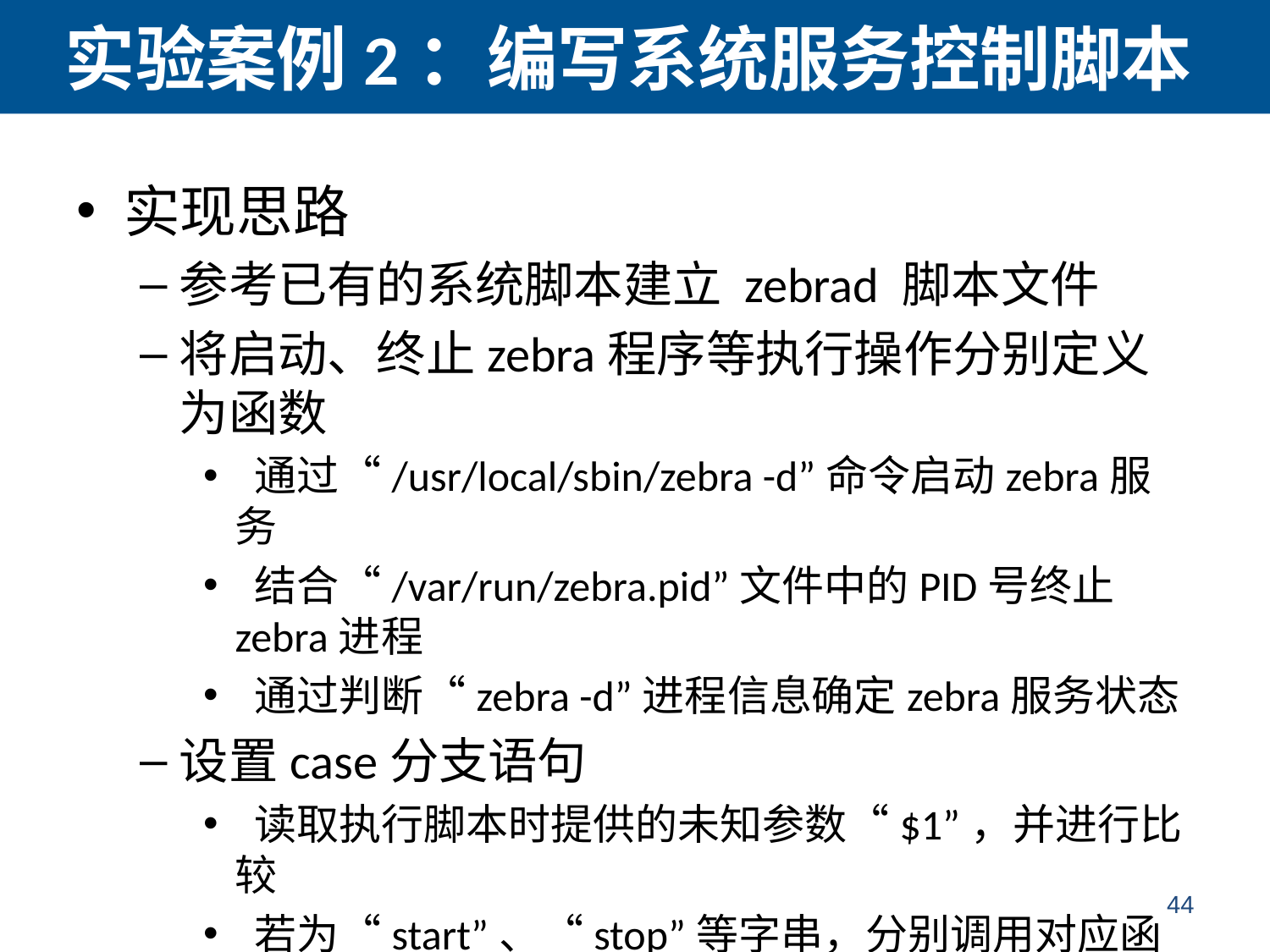

# 实验案例2：编写系统服务控制脚本
实现思路
参考已有的系统脚本建立 zebrad 脚本文件
将启动、终止zebra程序等执行操作分别定义为函数
 通过“/usr/local/sbin/zebra -d”命令启动zebra服务
 结合“/var/run/zebra.pid”文件中的PID号终止zebra进程
 通过判断“zebra -d”进程信息确定zebra服务状态
设置case分支语句
 读取执行脚本时提供的未知参数“$1”，并进行比较
 若为“start”、“stop”等字串，分别调用对应函数
 否则执行默认操作，显示用法帮助信息并退出
执行“chkconfig --add zebrad”添加为系统服务

44